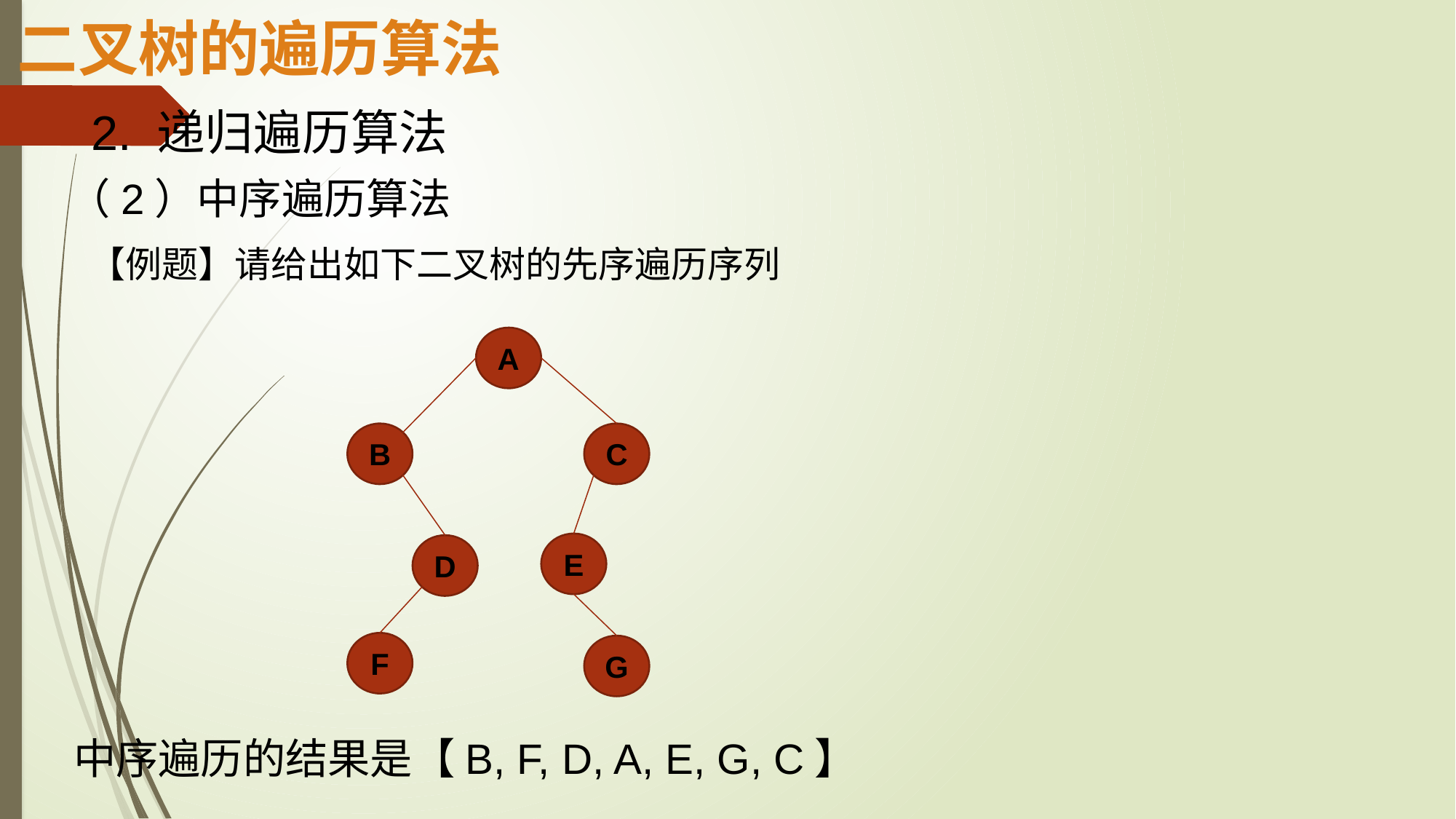

二叉树的遍历算法
2. 递归遍历算法
（2）中序遍历算法
【例题】请给出如下二叉树的先序遍历序列
A
B
C
E
D
F
G
中序遍历的结果是【B, F, D, A, E, G, C】